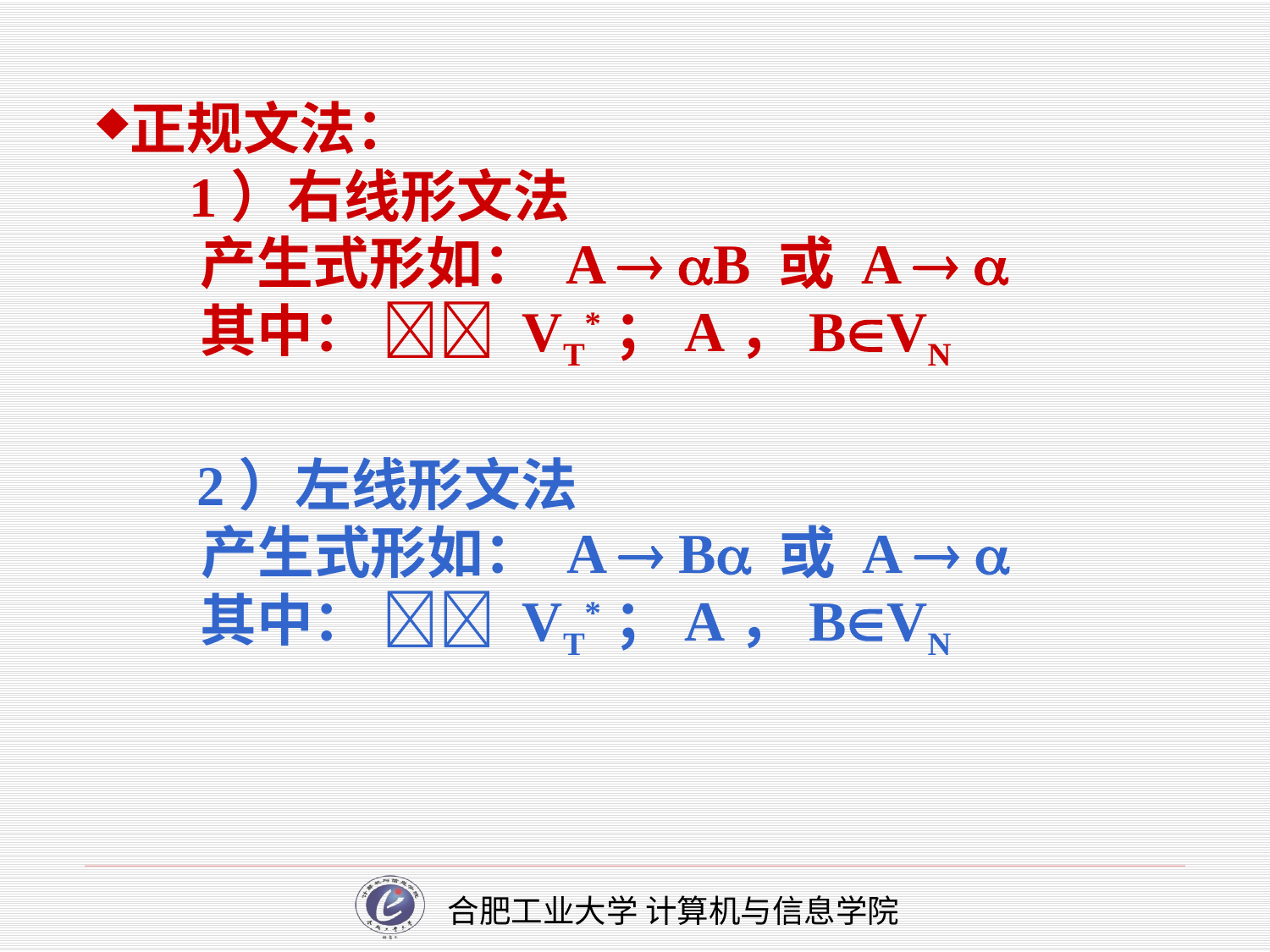

正规文法：
  1）右线形文法
  产生式形如： A → αB 或 A → α
  其中： α∈ VT*；A，B∈VN

       2）左线形文法
       产生式形如： A → Bα 或 A → α
  其中： α∈ VT*；A，B∈VN